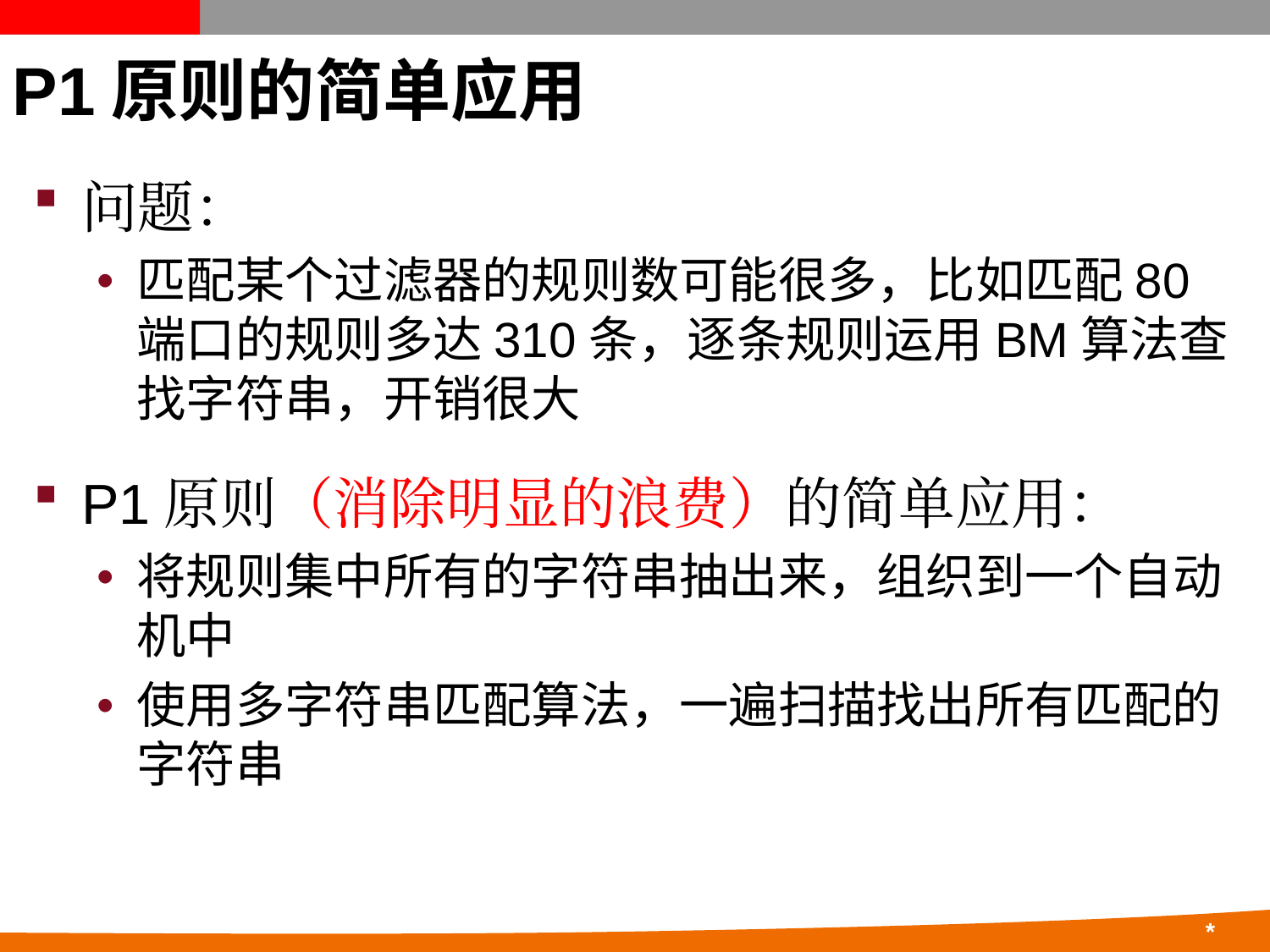

# P1原则的简单应用
问题：
匹配某个过滤器的规则数可能很多，比如匹配80端口的规则多达310条，逐条规则运用BM算法查找字符串，开销很大

P1原则（消除明显的浪费）的简单应用：
将规则集中所有的字符串抽出来，组织到一个自动机中
使用多字符串匹配算法，一遍扫描找出所有匹配的字符串